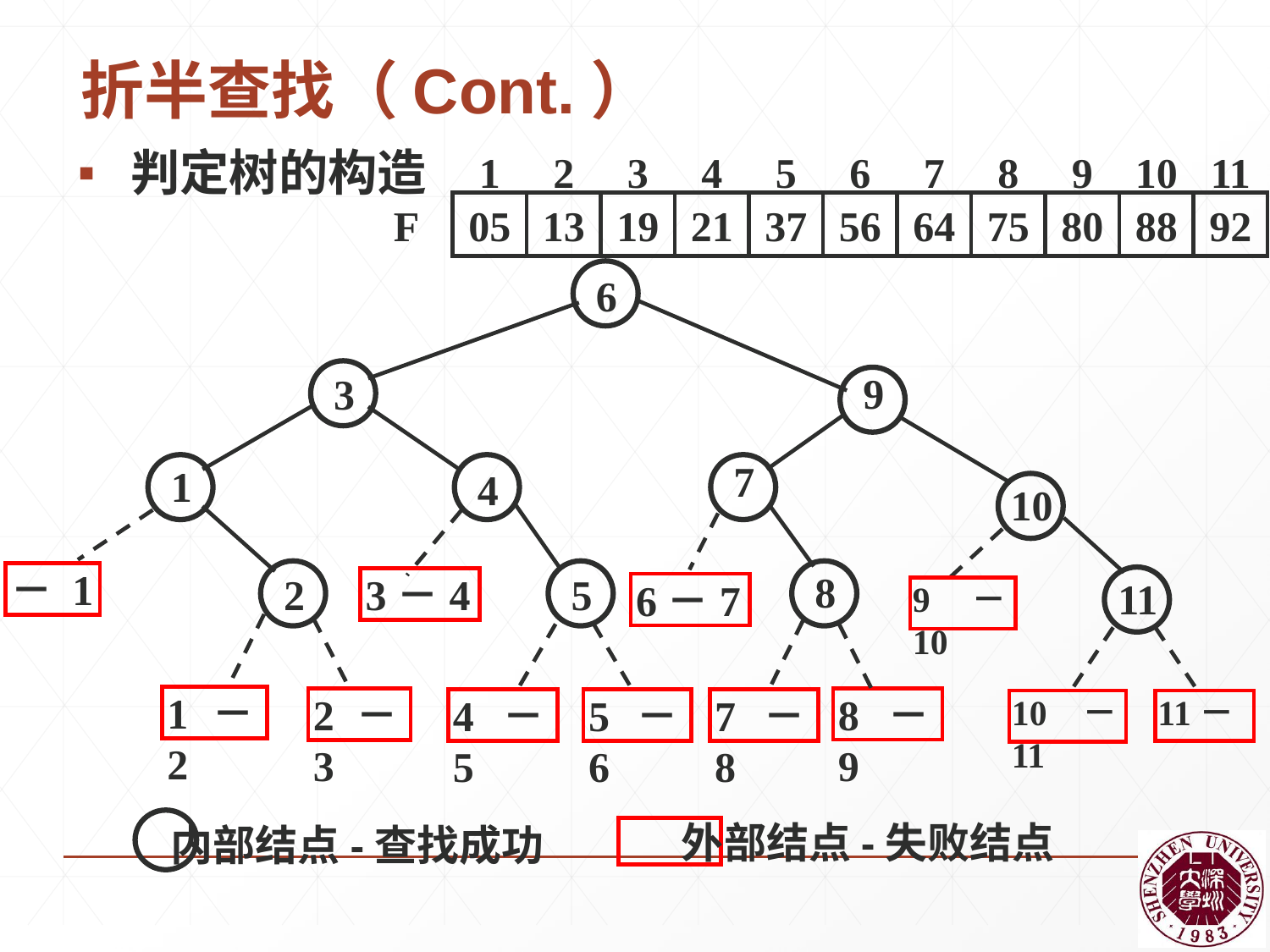

# 折半查找（Cont.）
1

2

3

4

5

6

7

8

9

10

11

F
05
13
19
21
37
56
64
75
80
88
92
判定树的构造

6

9
3

7
1
4

10

8

2
5
11

－ 1
3－4
6－7
9－10

1－2
8－9
2－3
4－5
5－6
7－8
10－11
11－
外部结点-失败结点

 内部结点-查找成功